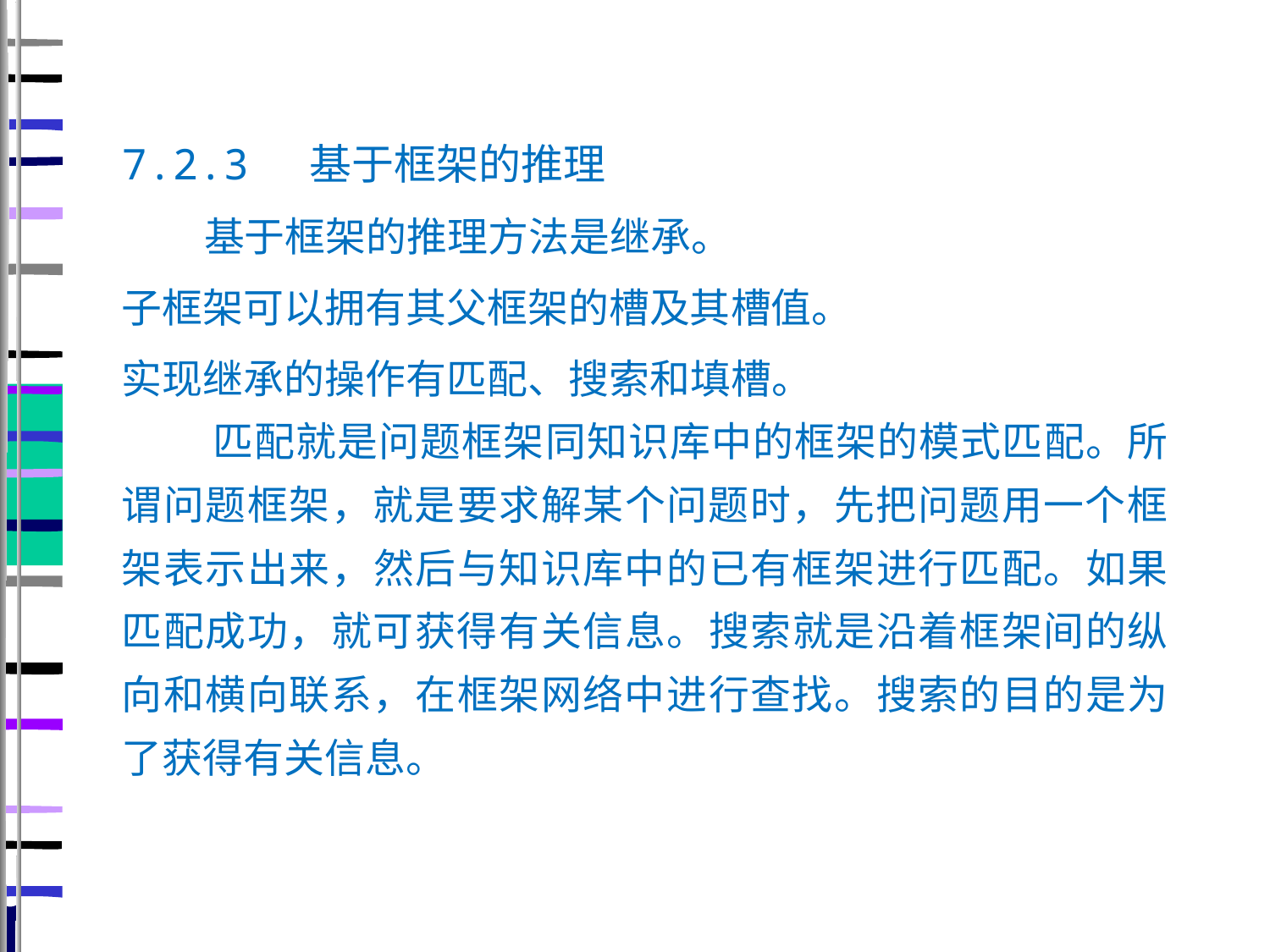

7.2.3  基于框架的推理
        基于框架的推理方法是继承。
子框架可以拥有其父框架的槽及其槽值。
实现继承的操作有匹配、搜索和填槽。
        匹配就是问题框架同知识库中的框架的模式匹配。所谓问题框架，就是要求解某个问题时，先把问题用一个框架表示出来，然后与知识库中的已有框架进行匹配。如果匹配成功，就可获得有关信息。搜索就是沿着框架间的纵向和横向联系，在框架网络中进行查找。搜索的目的是为了获得有关信息。